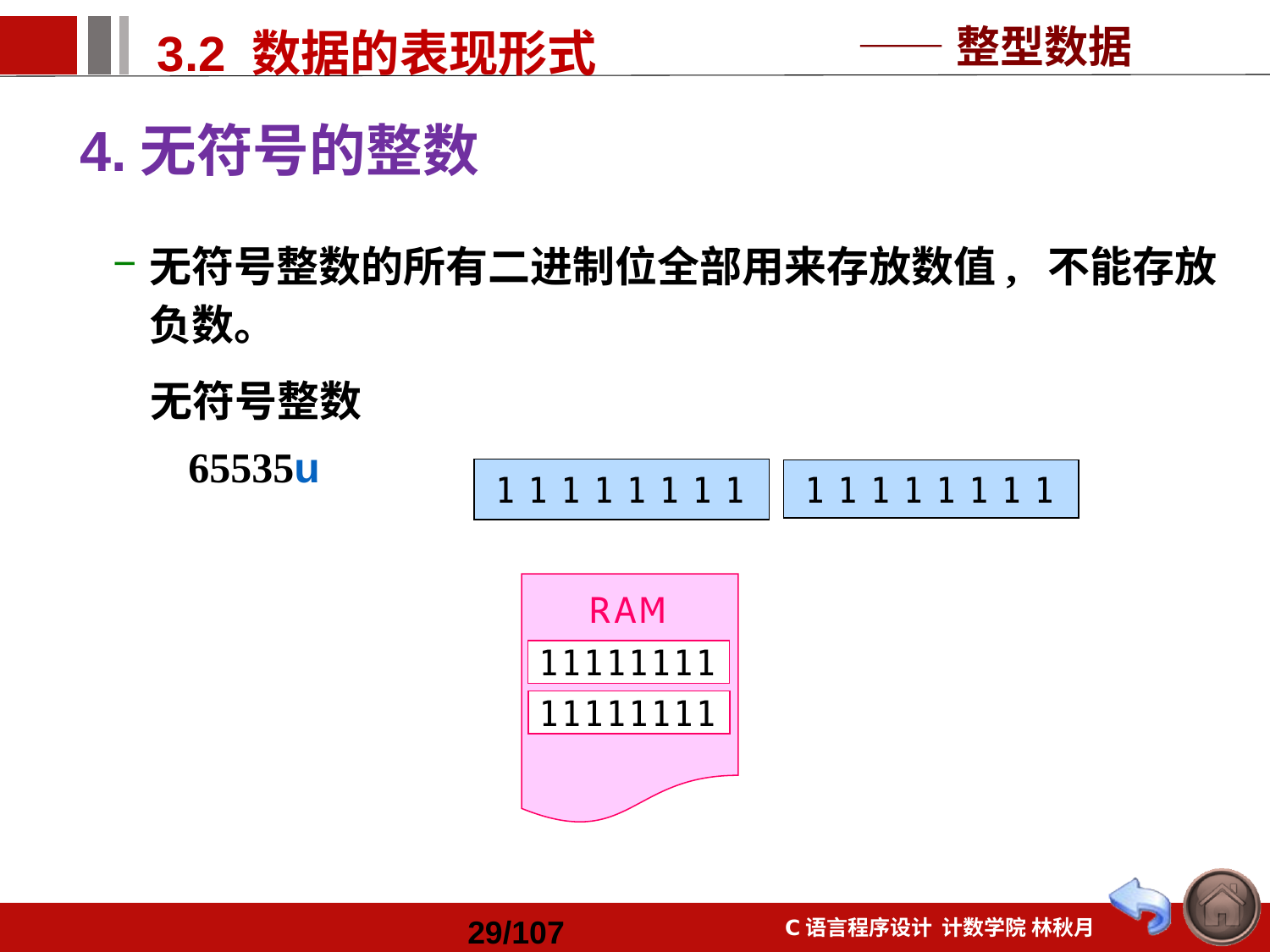

——整型数据
4.无符号的整数
无符号整数的所有二进制位全部用来存放数值,  不能存放负数。
   无符号整数
65535u

1 1 1 1 1 1 1 1
1 1 1 1 1 1 1 1

RAM
11111111
11111111